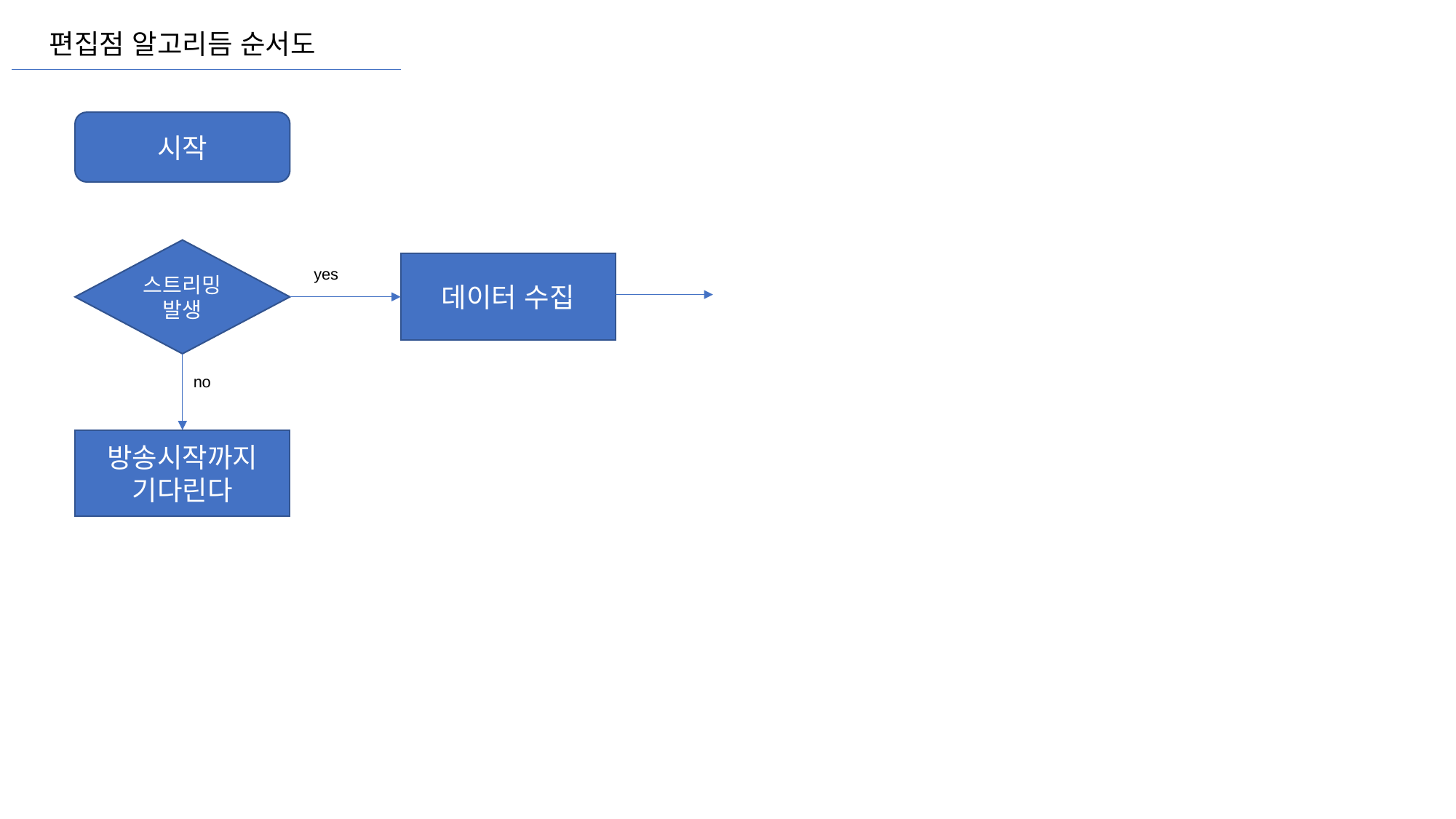

편집점 알고리듬 순서도
시작
스트리밍 발생
데이터 수집
yes
no
방송시작까지 기다린다